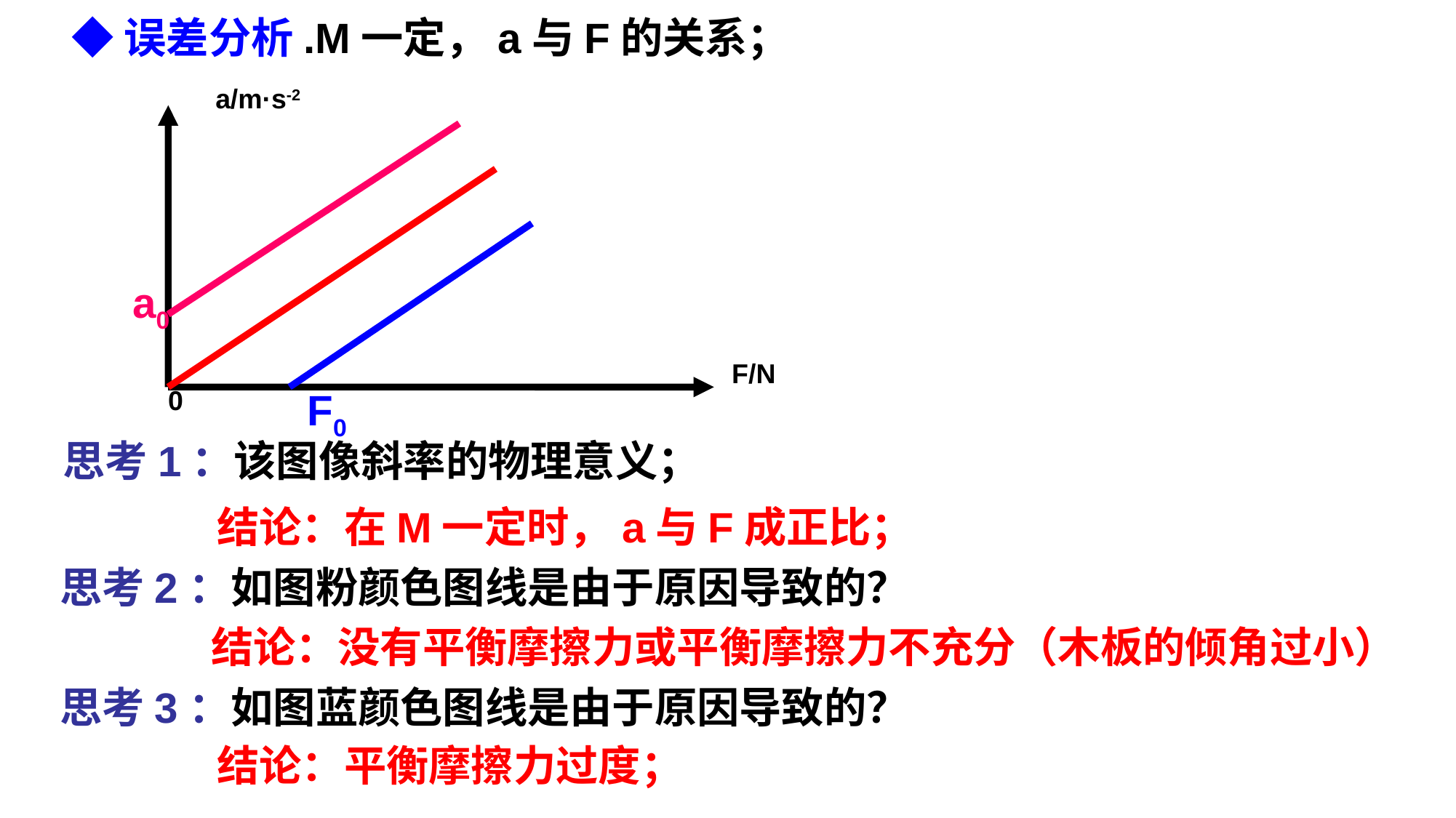

◆误差分析.M一定，a与F的关系；
a/m·s-2

a0
F/N
0
F0

思考1：该图像斜率的物理意义；
结论：在M一定时，a与F成正比；
思考2：如图粉颜色图线是由于原因导致的？
结论：没有平衡摩擦力或平衡摩擦力不充分（木板的倾角过小）
思考3：如图蓝颜色图线是由于原因导致的？
结论：平衡摩擦力过度；